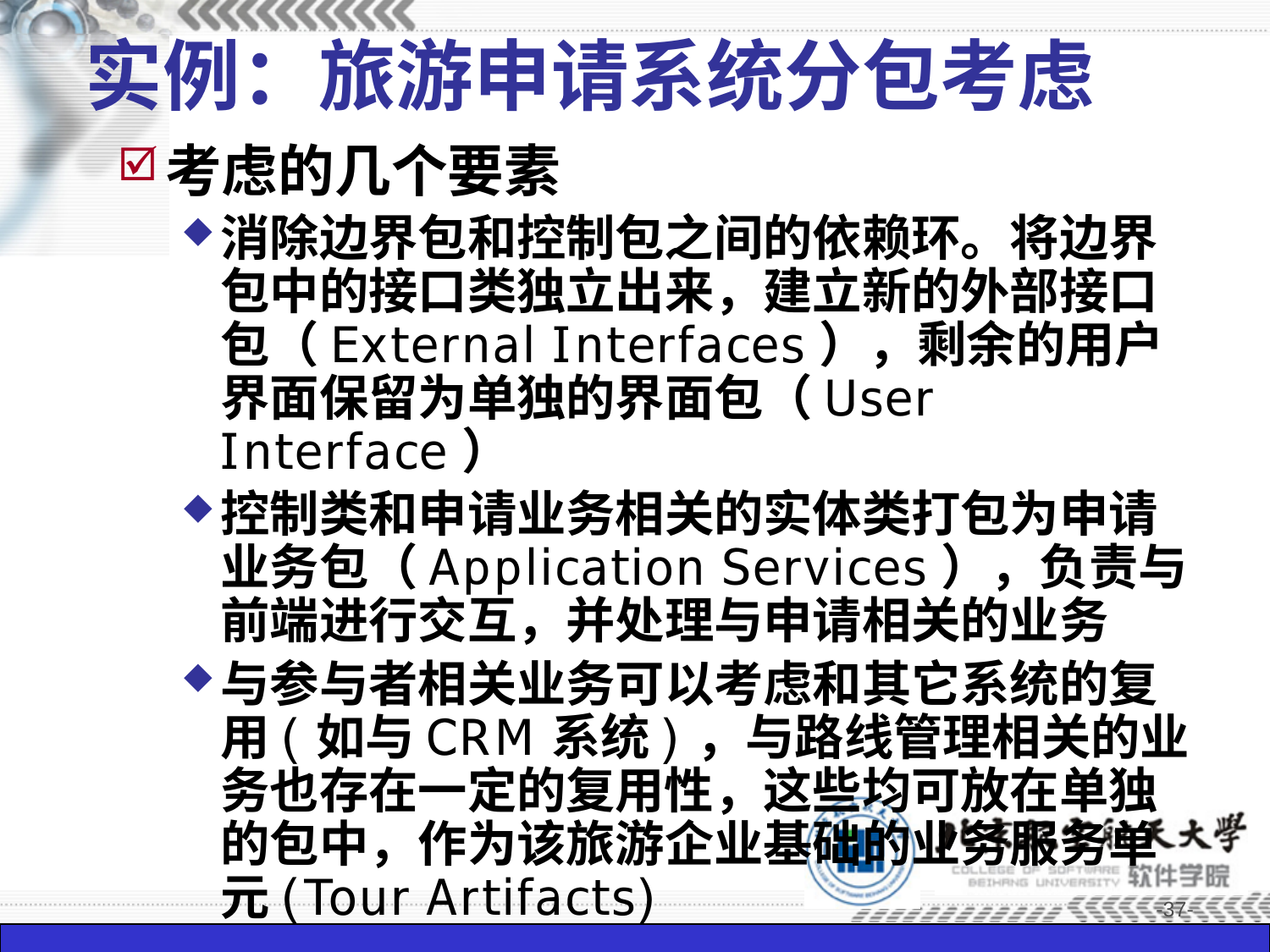

# 实例：旅游申请系统分包考虑
考虑的几个要素
消除边界包和控制包之间的依赖环。将边界包中的接口类独立出来，建立新的外部接口包（External Interfaces），剩余的用户界面保留为单独的界面包（User Interface）
控制类和申请业务相关的实体类打包为申请业务包（Application Services），负责与前端进行交互，并处理与申请相关的业务
与参与者相关业务可以考虑和其它系统的复用(如与CRM系统)，与路线管理相关的业务也存在一定的复用性，这些均可放在单独的包中，作为该旅游企业基础的业务服务单元(Tour Artifacts)
-37-